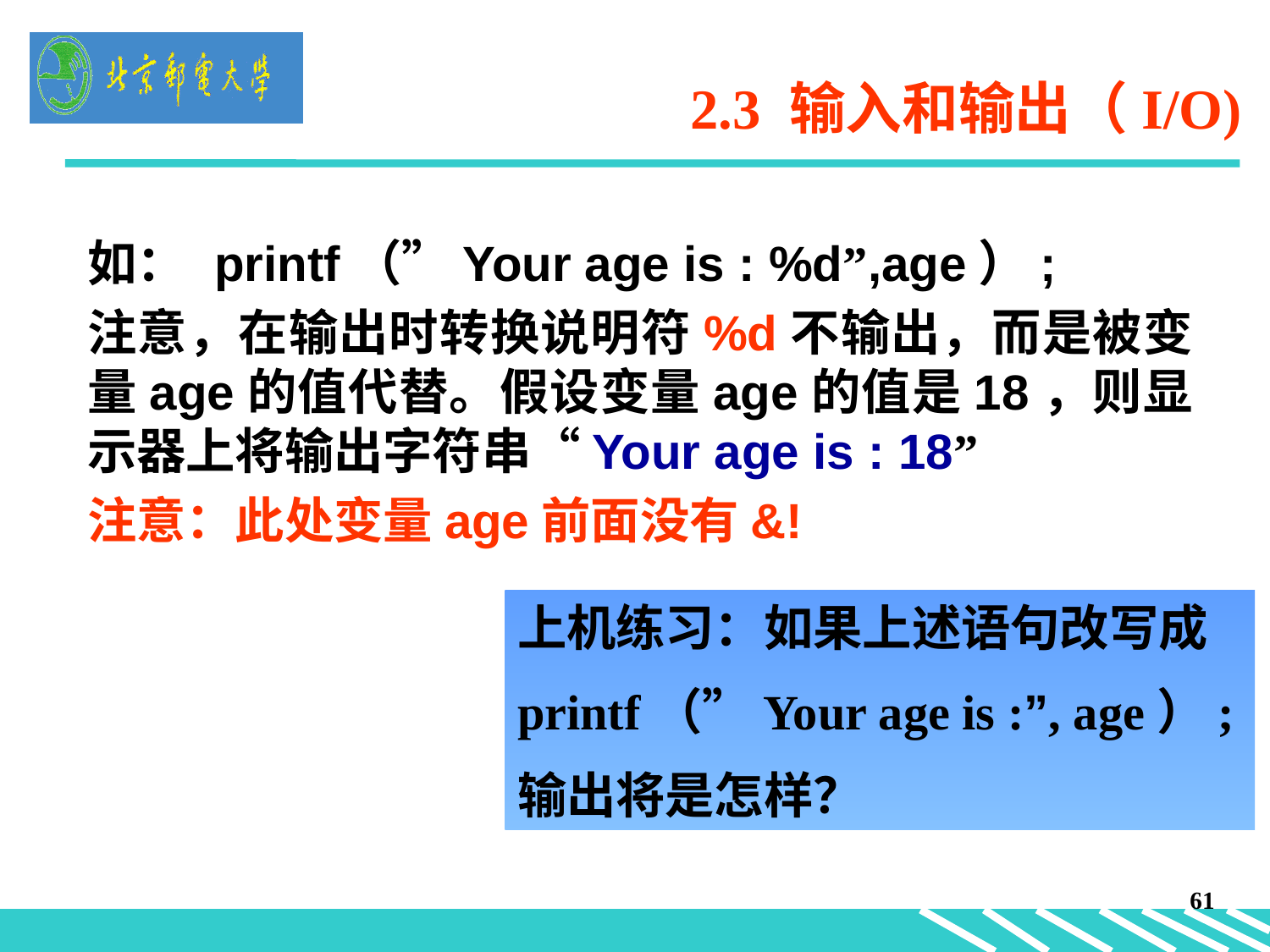

# 2.3 输入和输出（I/O)
如：	printf（”Your age is : %d”,age）;
注意，在输出时转换说明符%d不输出，而是被变量age的值代替。假设变量age的值是18，则显示器上将输出字符串“Your age is : 18”
注意：此处变量age前面没有&!
上机练习：如果上述语句改写成
printf（”Your age is :”, age）;
输出将是怎样？
61